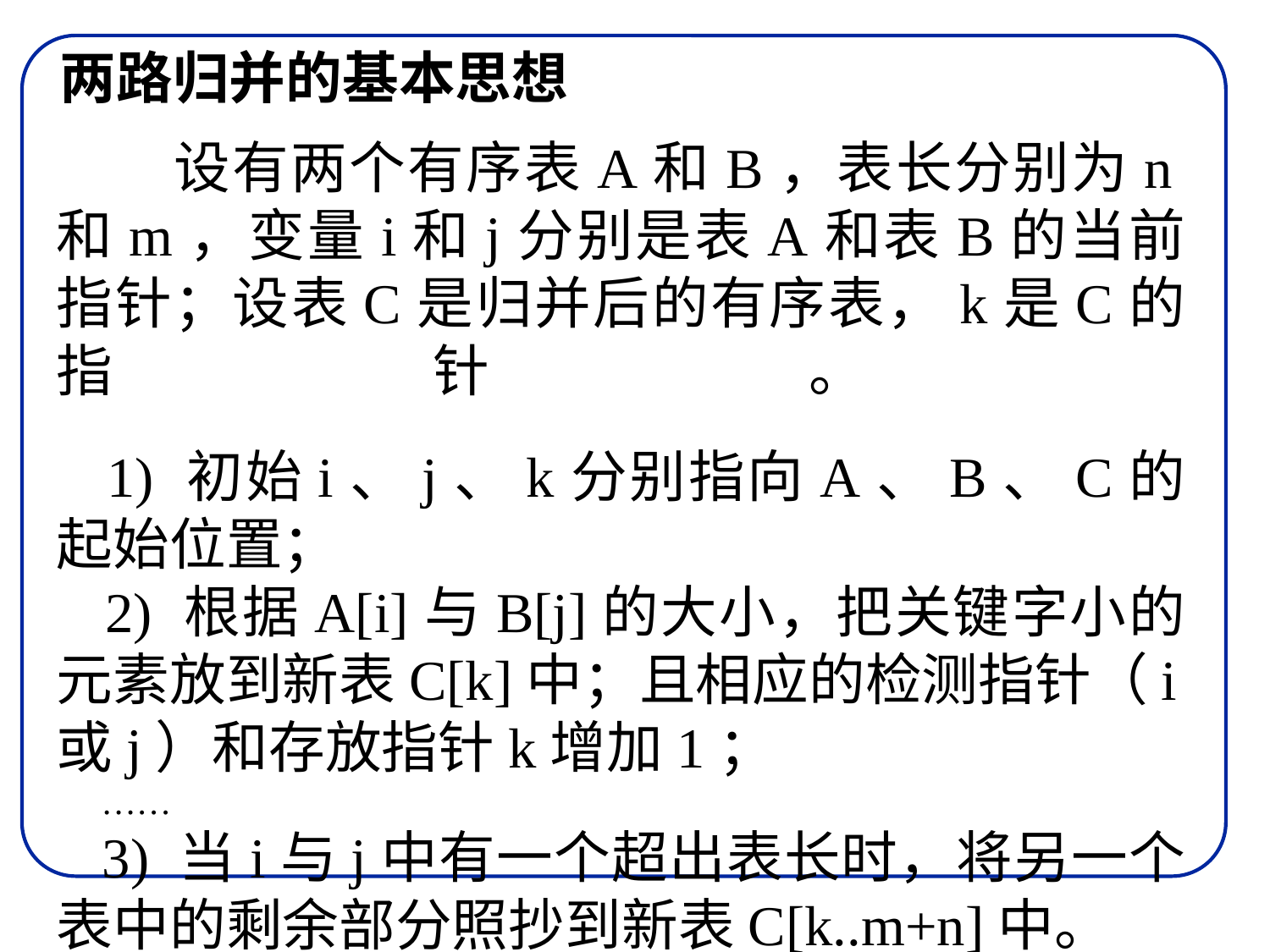

两路归并的基本思想
　　设有两个有序表A和B，表长分别为n和m，变量i和j分别是表A和表B的当前指针；设表C是归并后的有序表，k是C的指针。
   1) 初始i、j、k分别指向A、B、C的起始位置；
   2) 根据A[i]与B[j]的大小，把关键字小的元素放到新表C[k]中；且相应的检测指针（i或j）和存放指针k增加1；
     ……
   3) 当i与j中有一个超出表长时，将另一个表中的剩余部分照抄到新表C[k..m+n]中。